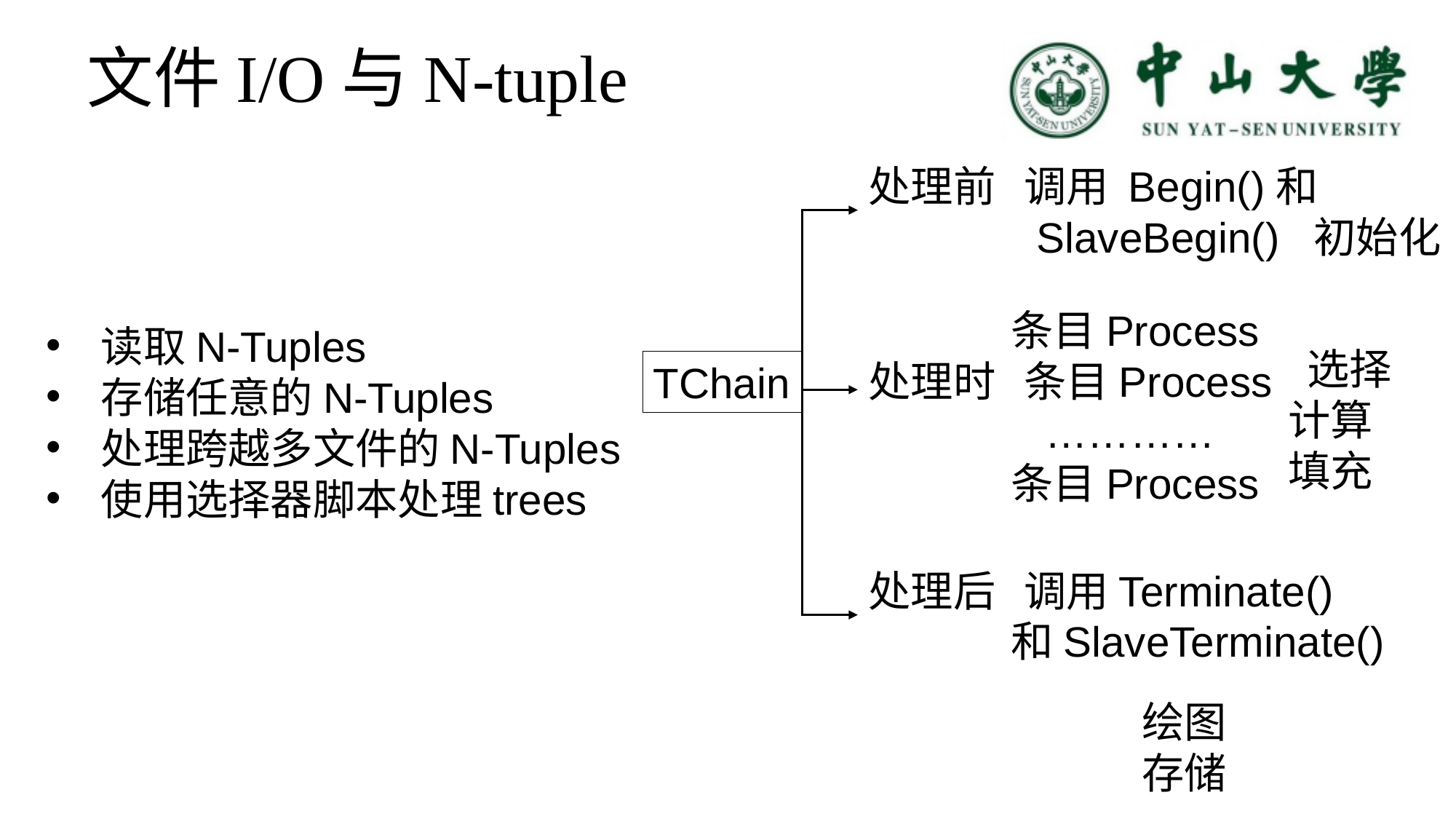

文件I/O与N-tuple
处理前   调用 Begin()和
	     SlaveBegin()  初始化
              条目Process
处理时   条目Process
               …………
              条目Process

选择
计算
    填充
TChain
处理后   调用Terminate()
              和SlaveTerminate()
绘图
存储
读取N-Tuples
存储任意的N-Tuples
处理跨越多文件的N-Tuples
使用选择器脚本处理trees